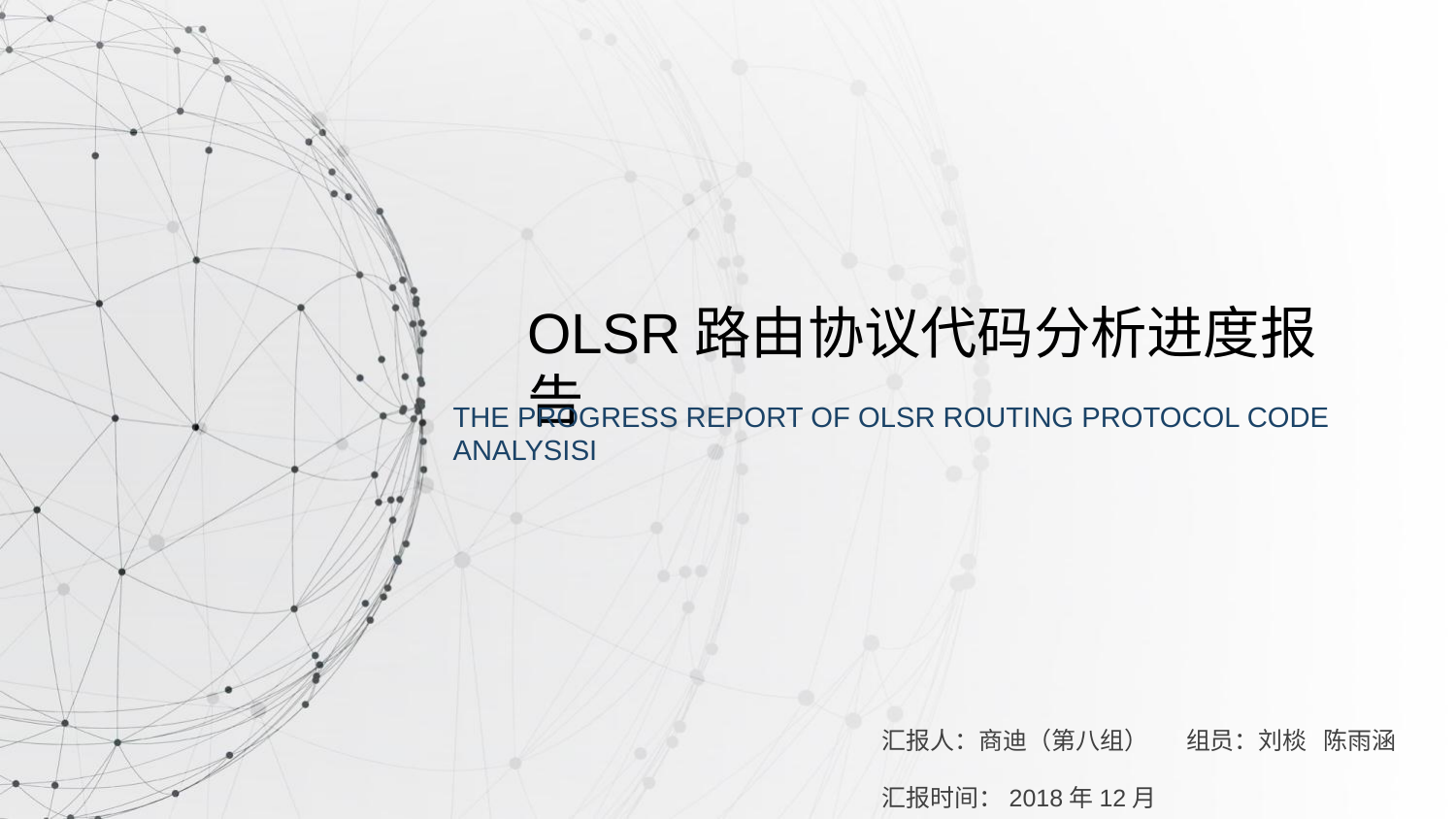

OLSR路由协议代码分析进度报告
THE PROGRESS REPORT OF OLSR ROUTING PROTOCOL CODE ANALYSISI
汇报人：商迪（第八组）       组员：刘棪   陈雨涵

汇报时间：2018年12月